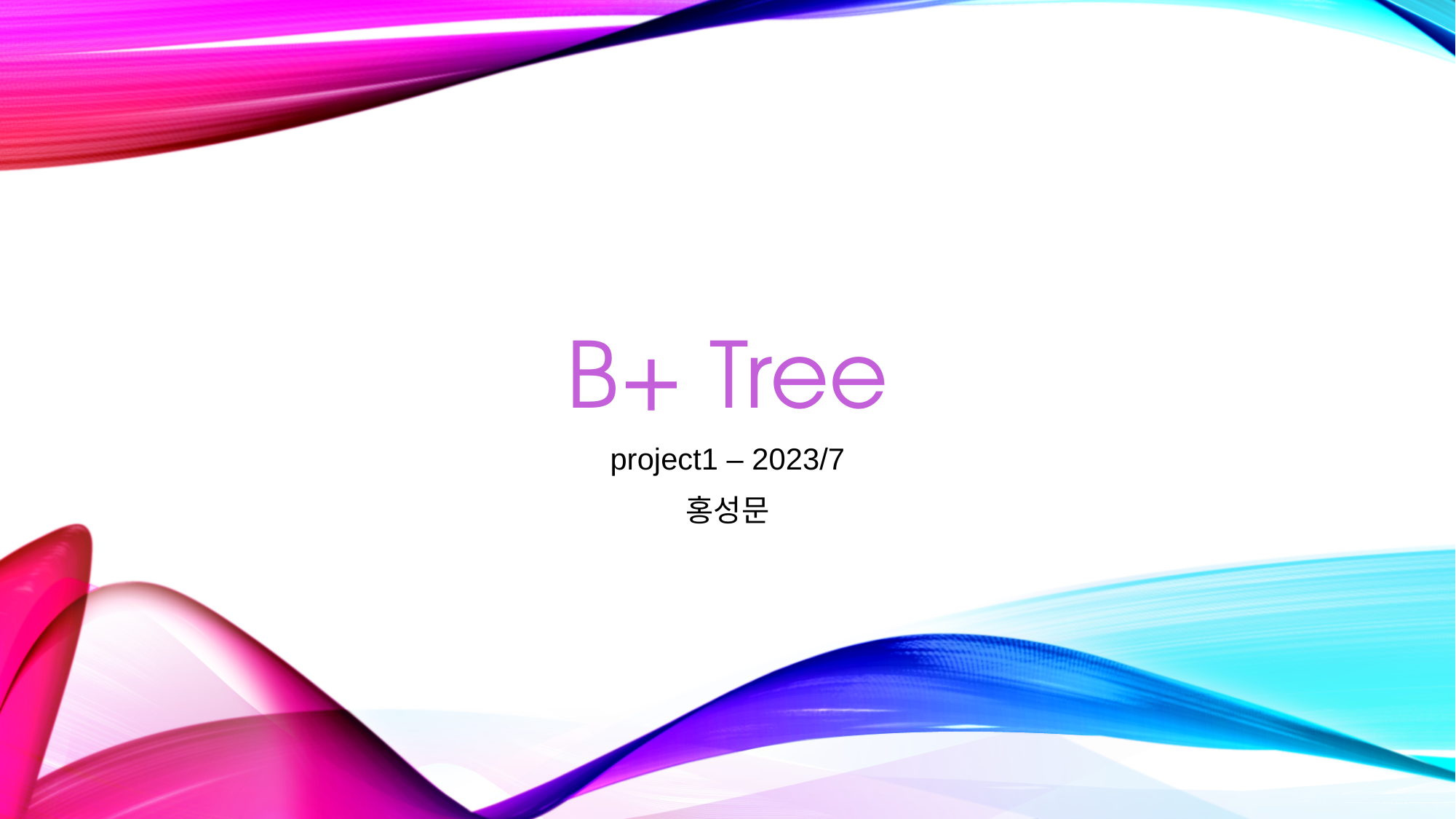

# B+ Tree
project1 – 2023/7
홍성문